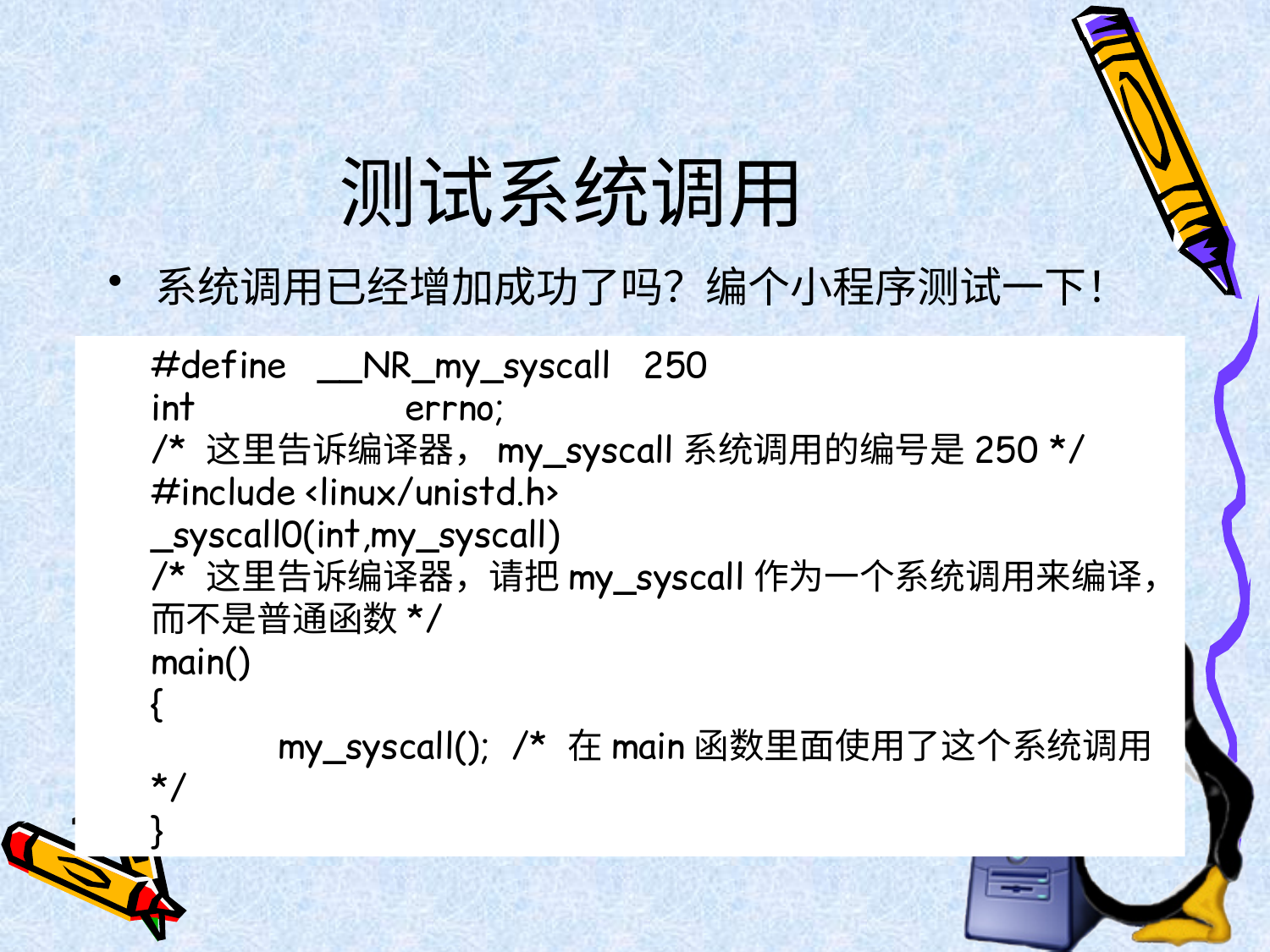

# 测试系统调用
系统调用已经增加成功了吗？编个小程序测试一下！
#define   __NR_my_syscall   250
int		errno;
/* 这里告诉编译器，my_syscall系统调用的编号是250 */
#include <linux/unistd.h>
_syscall0(int,my_syscall)
/* 这里告诉编译器，请把my_syscall作为一个系统调用来编译，而不是普通函数*/
main()
{
	my_syscall();  /* 在main函数里面使用了这个系统调用 */
}